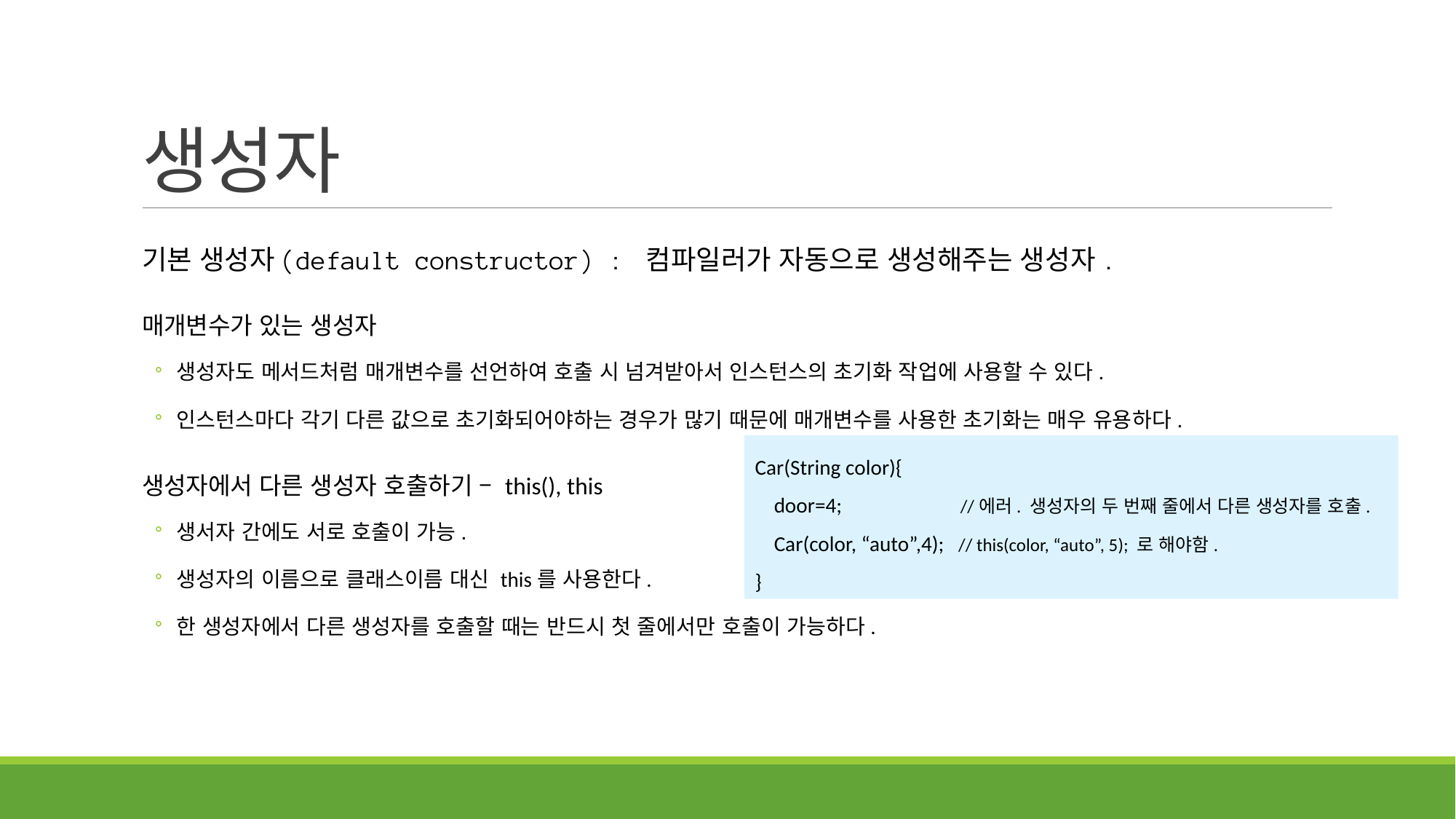

# 생성자
기본 생성자(default constructor) : 컴파일러가 자동으로 생성해주는 생성자.
매개변수가 있는 생성자
생성자도 메서드처럼 매개변수를 선언하여 호출 시 넘겨받아서 인스턴스의 초기화 작업에 사용할 수 있다.
인스턴스마다 각기 다른 값으로 초기화되어야하는 경우가 많기 때문에 매개변수를 사용한 초기화는 매우 유용하다.
생성자에서 다른 생성자 호출하기 – this(), this
생서자 간에도 서로 호출이 가능.
생성자의 이름으로 클래스이름 대신 this를 사용한다.
한 생성자에서 다른 생성자를 호출할 때는 반드시 첫 줄에서만 호출이 가능하다.

Car(String color){
    door=4;                         //에러. 생성자의 두 번째 줄에서 다른 생성자를 호출.
    Car(color, “auto”,4);   // this(color, “auto”, 5); 로 해야함.
}